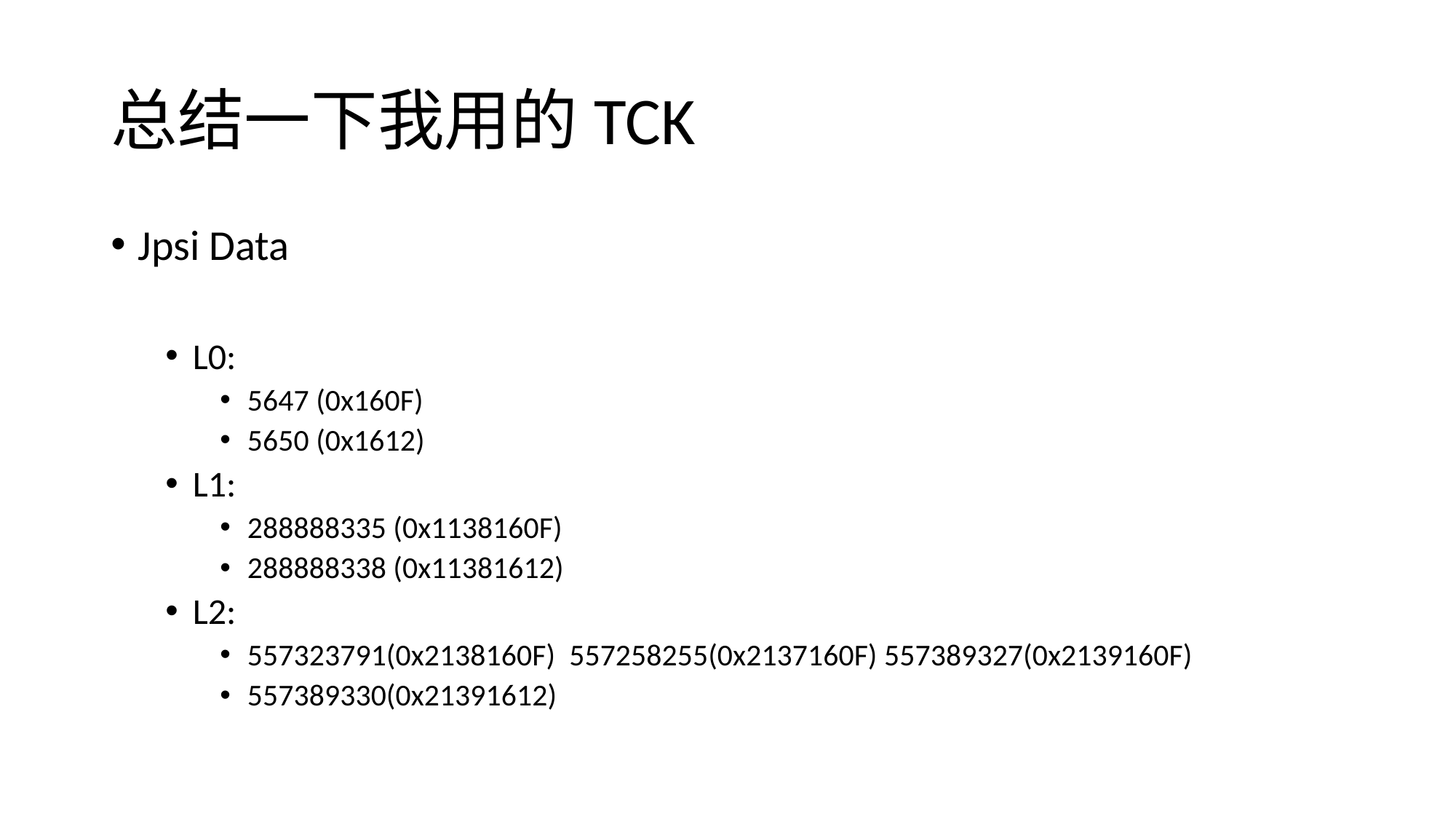

# 总结一下我用的TCK
Jpsi Data

L0:
5647 (0x160F)
5650 (0x1612)
L1:
288888335 (0x1138160F)
288888338 (0x11381612)
L2:
557323791(0x2138160F)  557258255(0x2137160F) 557389327(0x2139160F)
557389330(0x21391612)